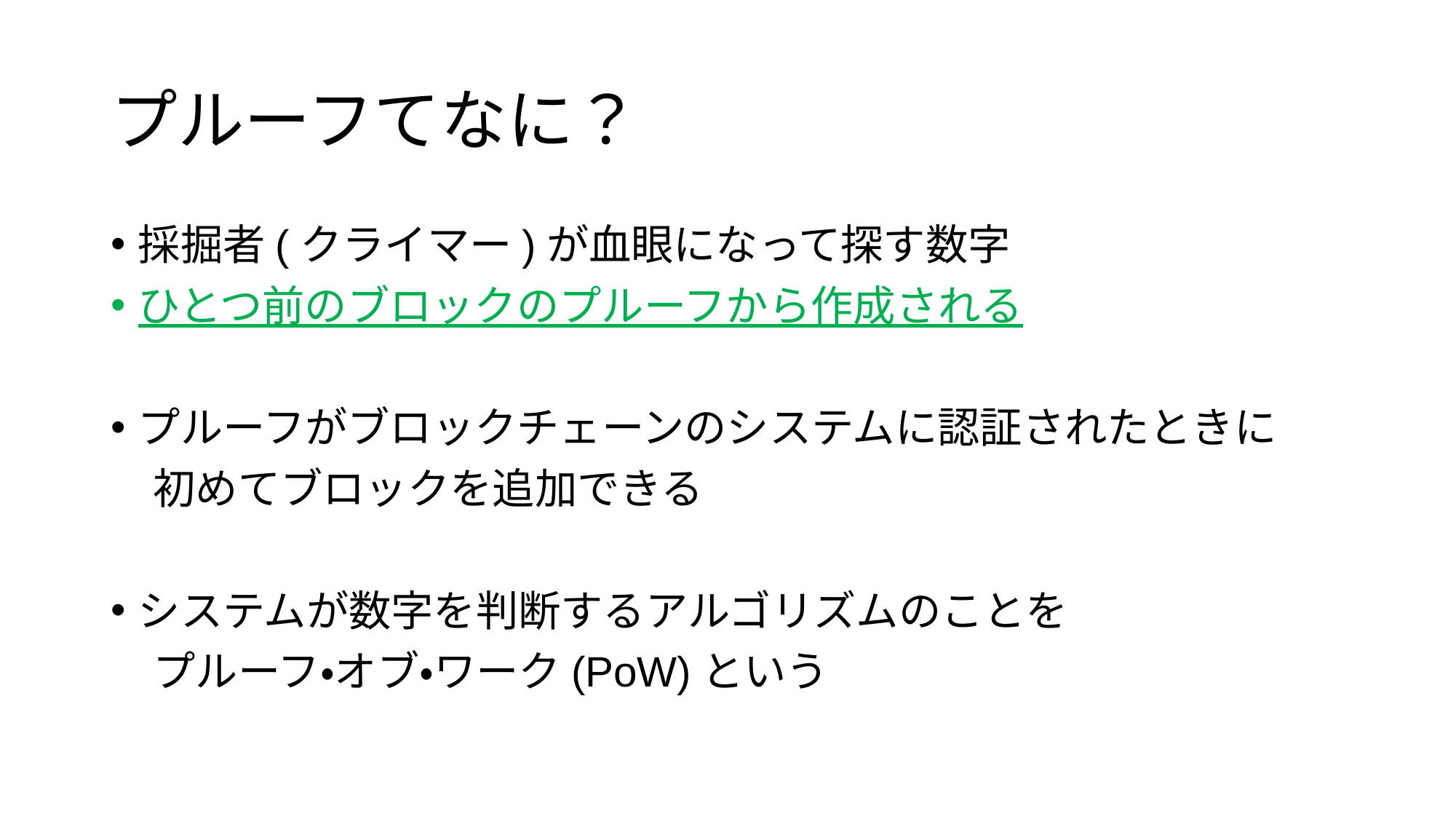

# プルーフてなに？
採掘者(クライマー)が血眼になって探す数字
ひとつ前のブロックのプルーフから作成される

プルーフがブロックチェーンのシステムに認証されたときに
　初めてブロックを追加できる

システムが数字を判断するアルゴリズムのことを
　プルーフ・オブ・ワーク(PoW)という